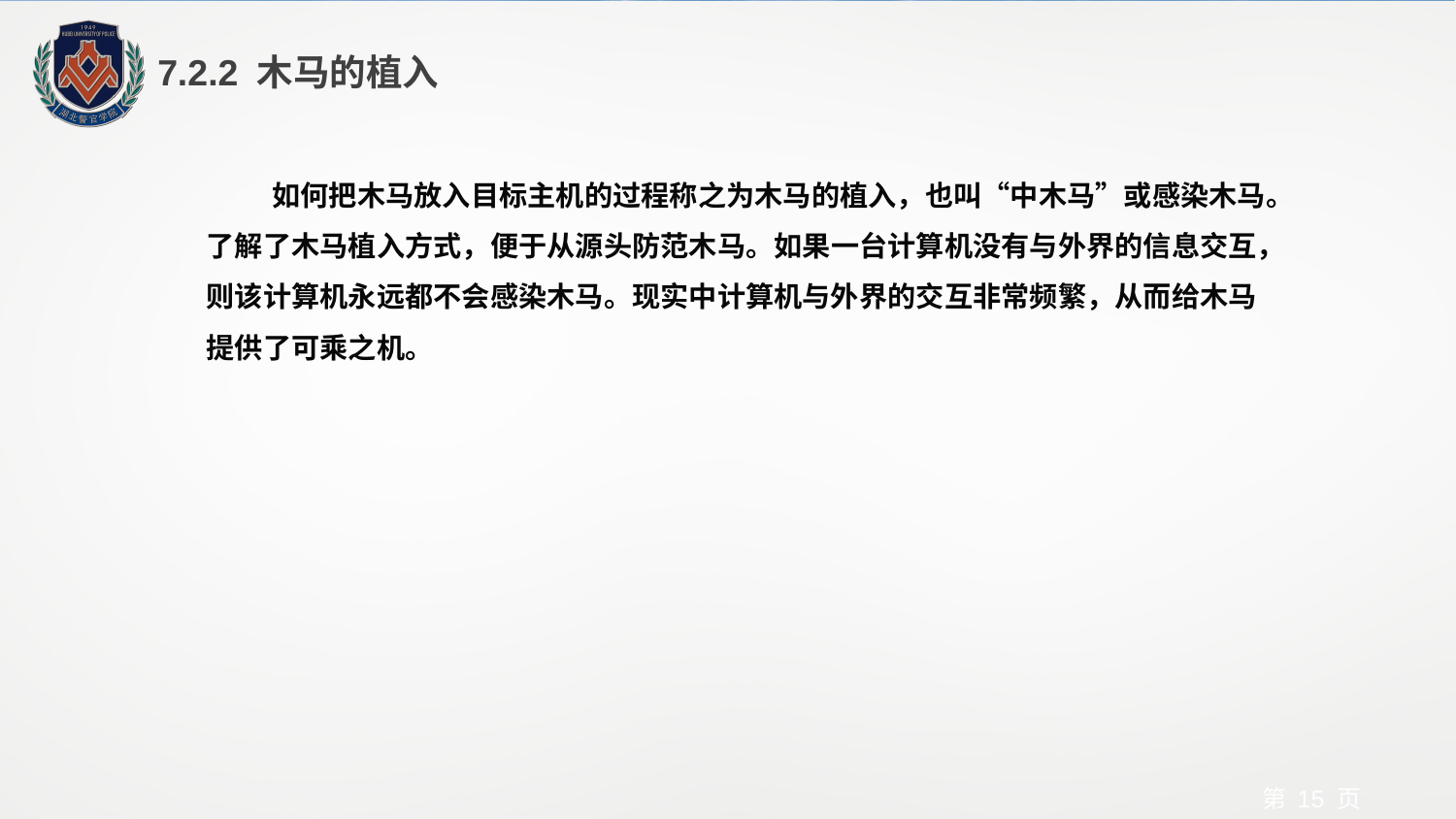

7.2.2 木马的植入
         如何把木马放入目标主机的过程称之为木马的植入，也叫“中木马”或感染木马。了解了木马植入方式，便于从源头防范木马。如果一台计算机没有与外界的信息交互，则该计算机永远都不会感染木马。现实中计算机与外界的交互非常频繁，从而给木马提供了可乘之机。